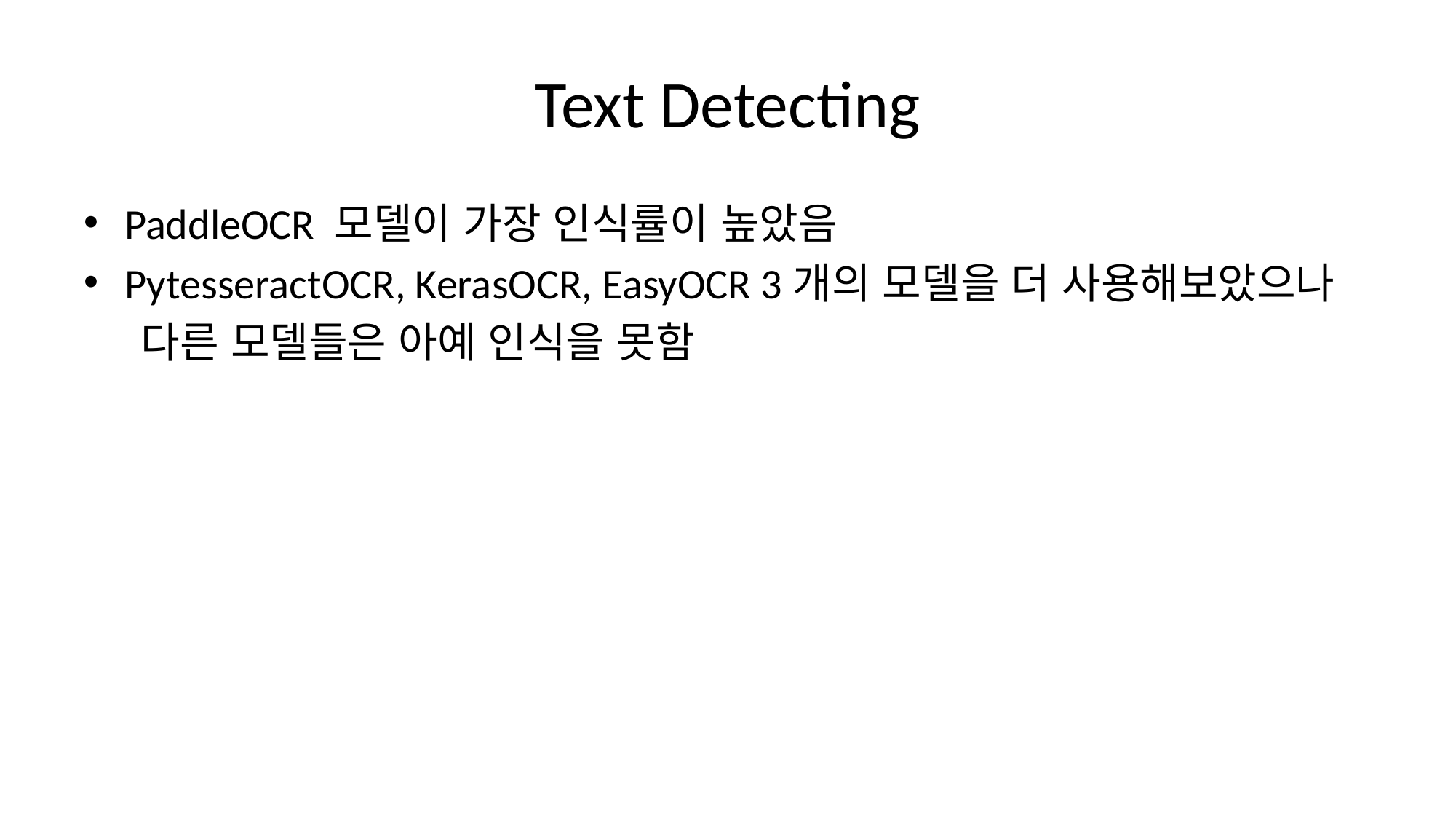

# Text Detecting
PaddleOCR 모델이 가장 인식률이 높았음
PytesseractOCR, KerasOCR, EasyOCR 3개의 모델을 더 사용해보았으나
    다른 모델들은 아예 인식을 못함